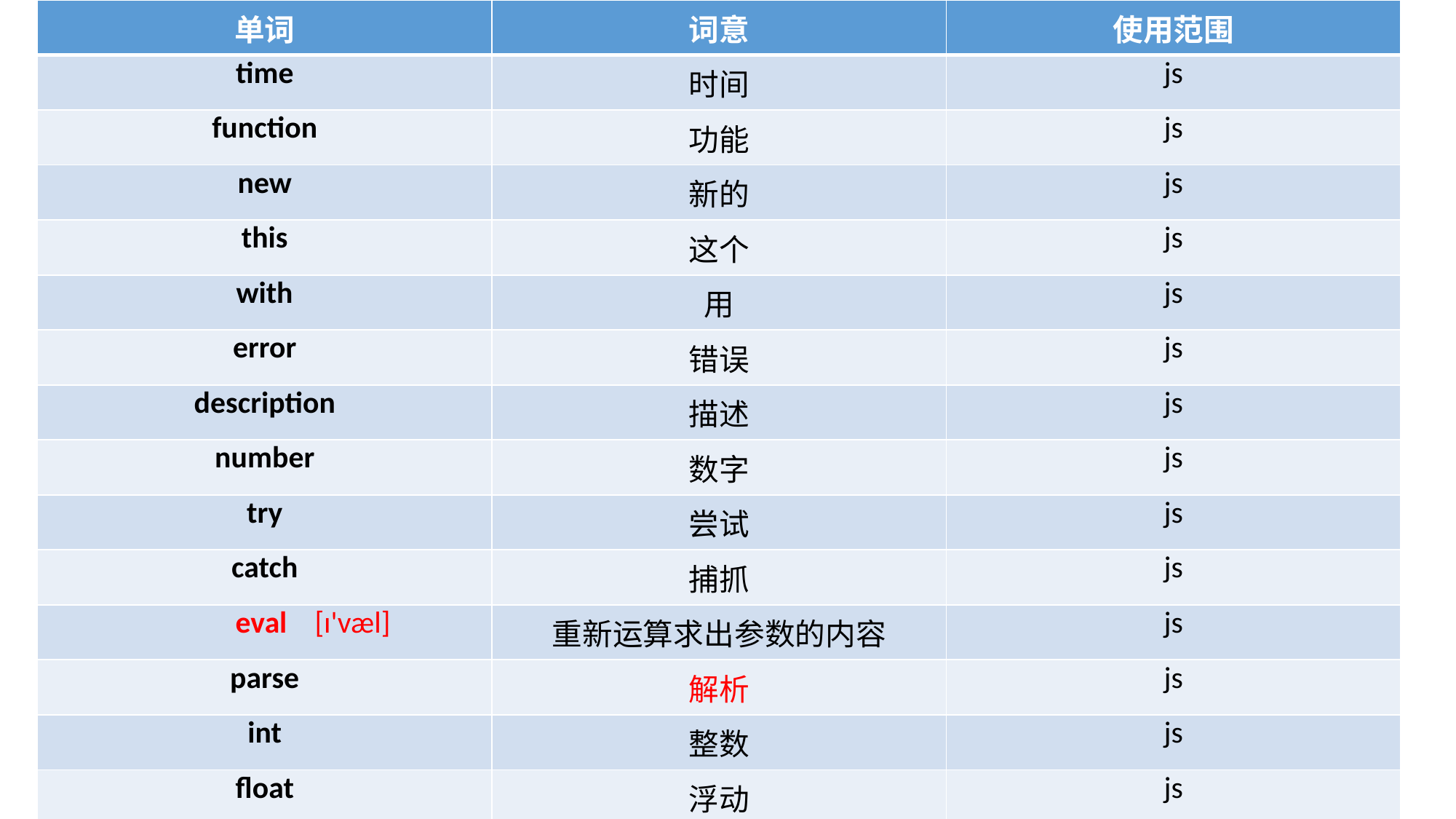

| 单词 | 词意 | 使用范围 |
| --- | --- | --- |
| time | 时间 | js |
| function | 功能 | js |
| new | 新的 | js |
| this | 这个 | js |
| with | 用 | js |
| error | 错误 | js |
| description | 描述 | js |
| number | 数字 | js |
| try | 尝试 | js |
| catch | 捕抓 | js |
| eval [ɪ'væl] | 重新运算求出参数的内容 | js |
| parse | 解析 | js |
| int | 整数 | js |
| float | 浮动 | js |
| math | 数学 | js |
| floor | 地板 | js |